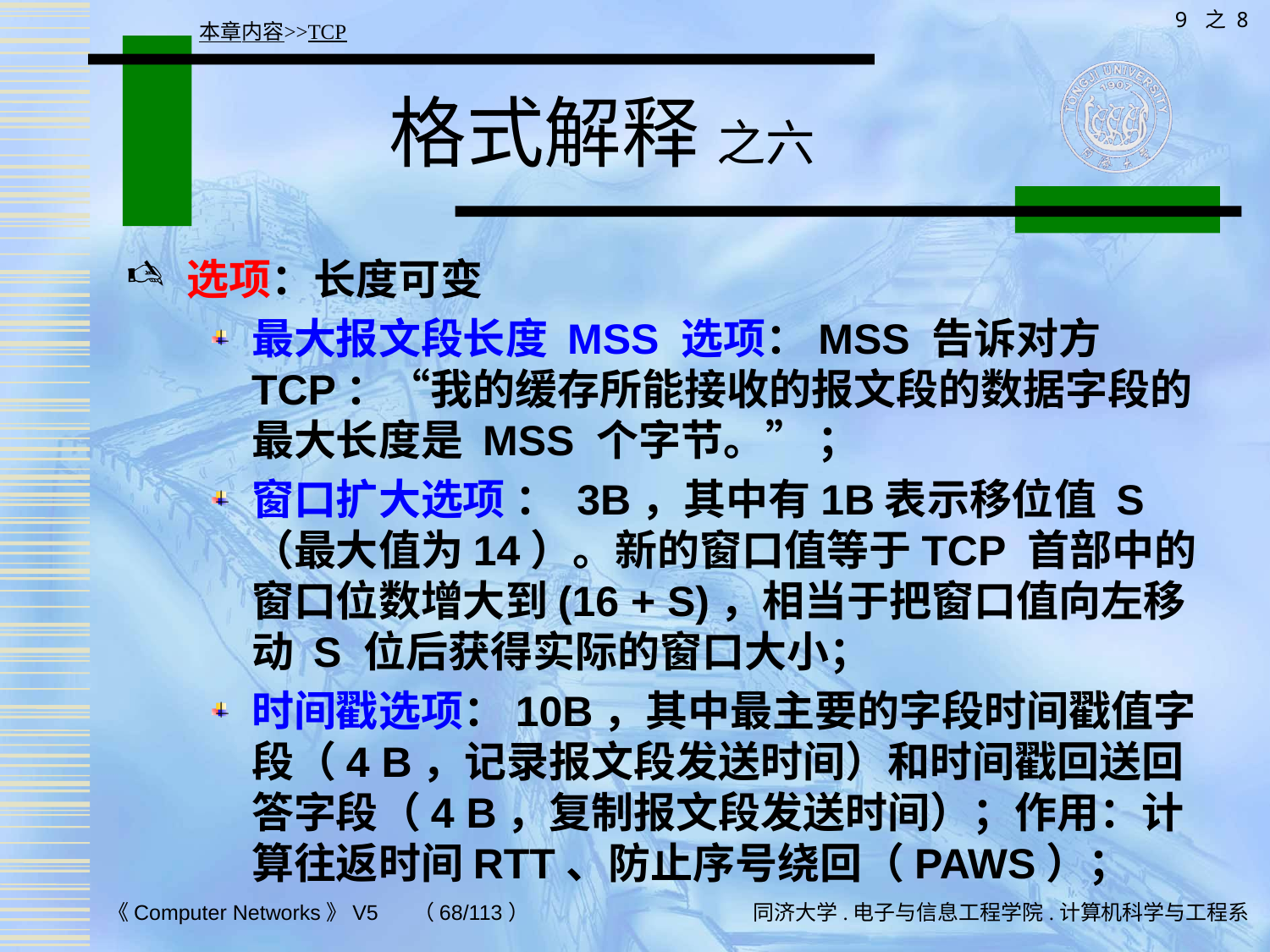

9 之 8
本章内容>>TCP
# 格式解释 之六
选项：长度可变
最大报文段长度 MSS 选项：MSS 告诉对方 TCP：“我的缓存所能接收的报文段的数据字段的最大长度是 MSS 个字节。” ；
窗口扩大选项 ： 3B，其中有1B表示移位值 S（最大值为14）。新的窗口值等于TCP 首部中的窗口位数增大到(16 + S)，相当于把窗口值向左移动 S 位后获得实际的窗口大小；
时间戳选项：10B，其中最主要的字段时间戳值字段（4 B，记录报文段发送时间）和时间戳回送回答字段（4 B，复制报文段发送时间）；作用：计算往返时间RTT、防止序号绕回（PAWS）；